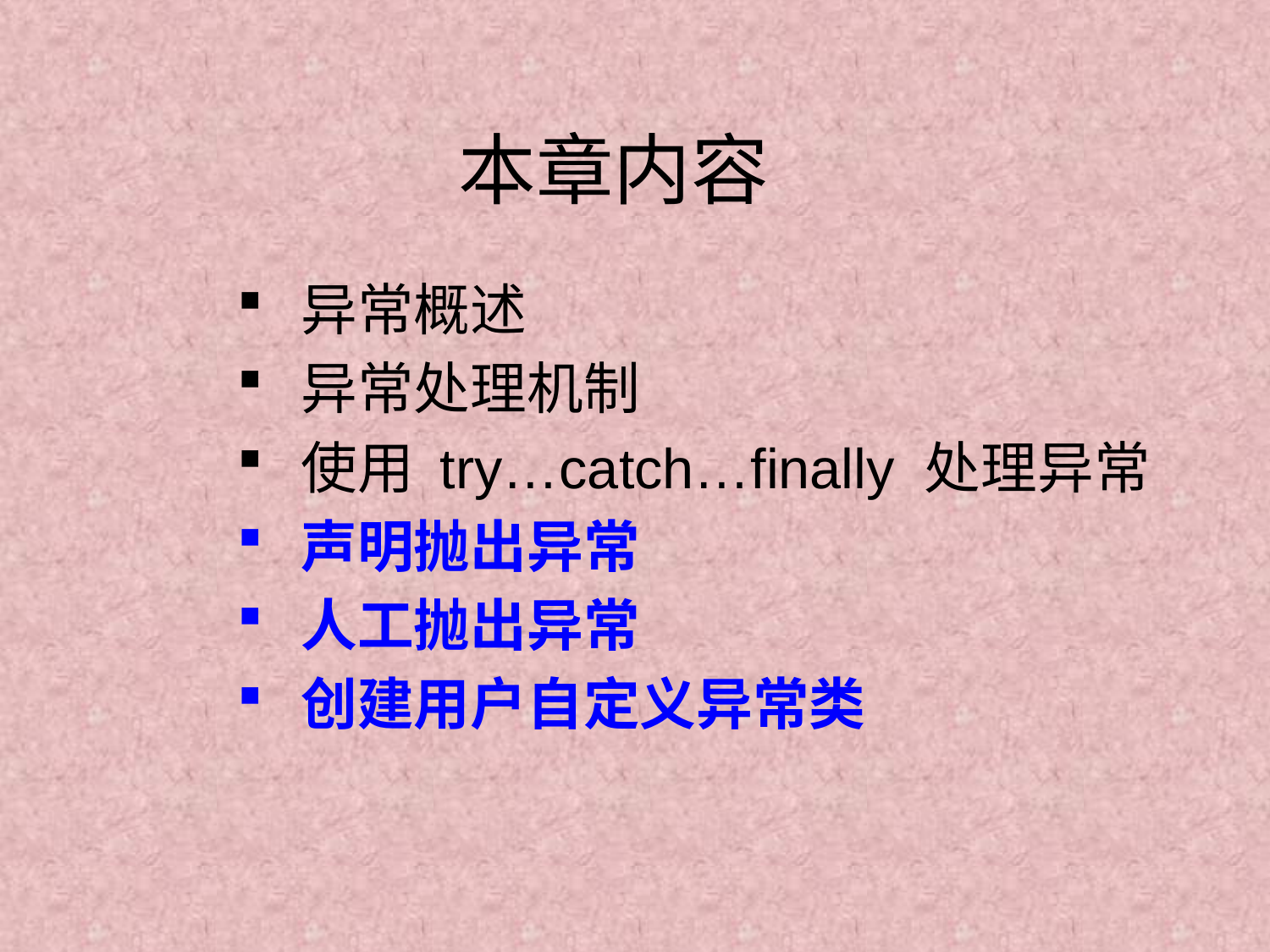

# 本章内容
异常概述
异常处理机制
使用 try…catch…finally 处理异常
声明抛出异常
人工抛出异常
创建用户自定义异常类